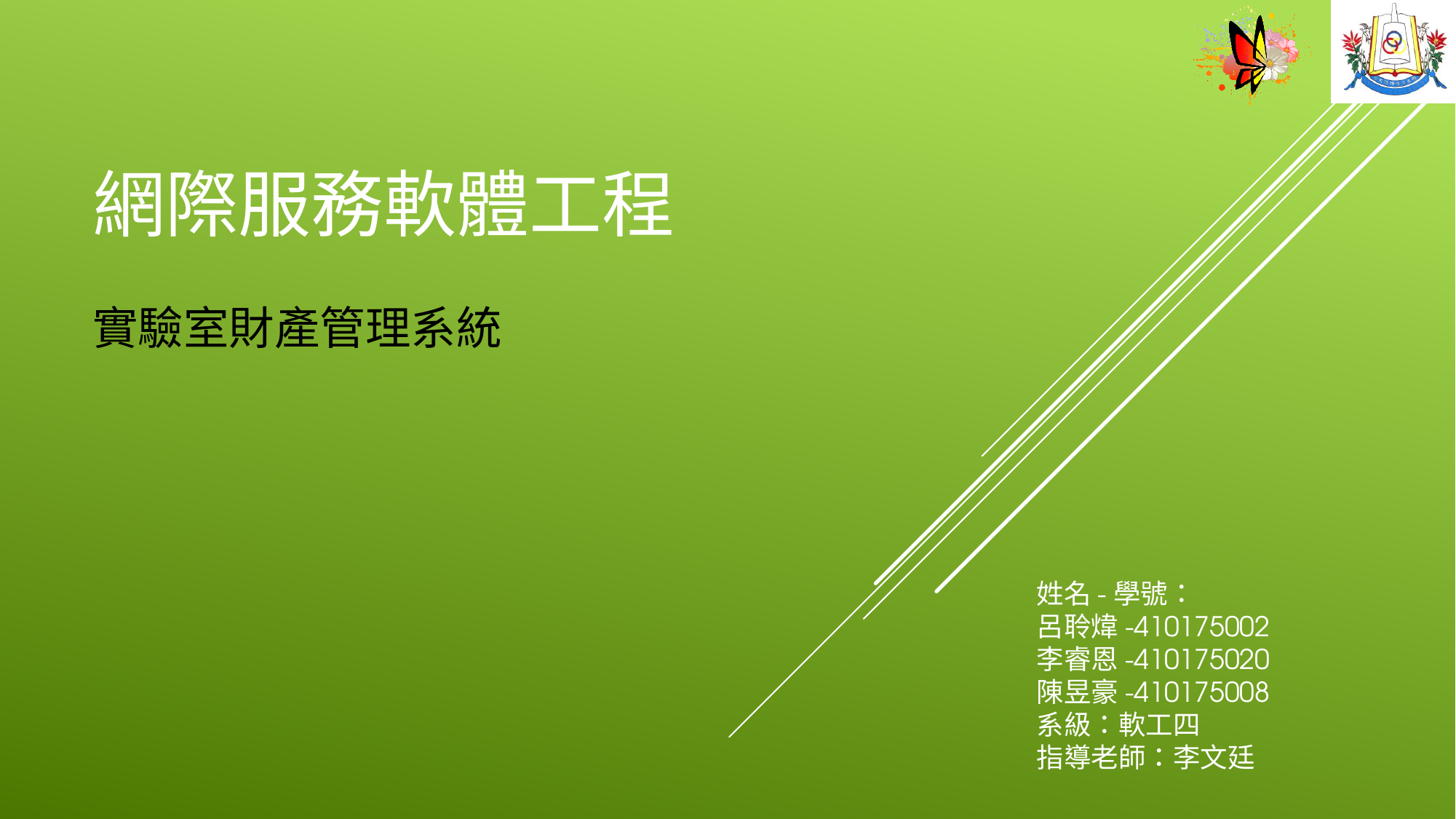

# 網際服務軟體工程
實驗室財產管理系統
姓名-學號：
呂聆煒-410175002
李睿恩-410175020
陳昱豪-410175008
系級：軟工四
指導老師：李文廷